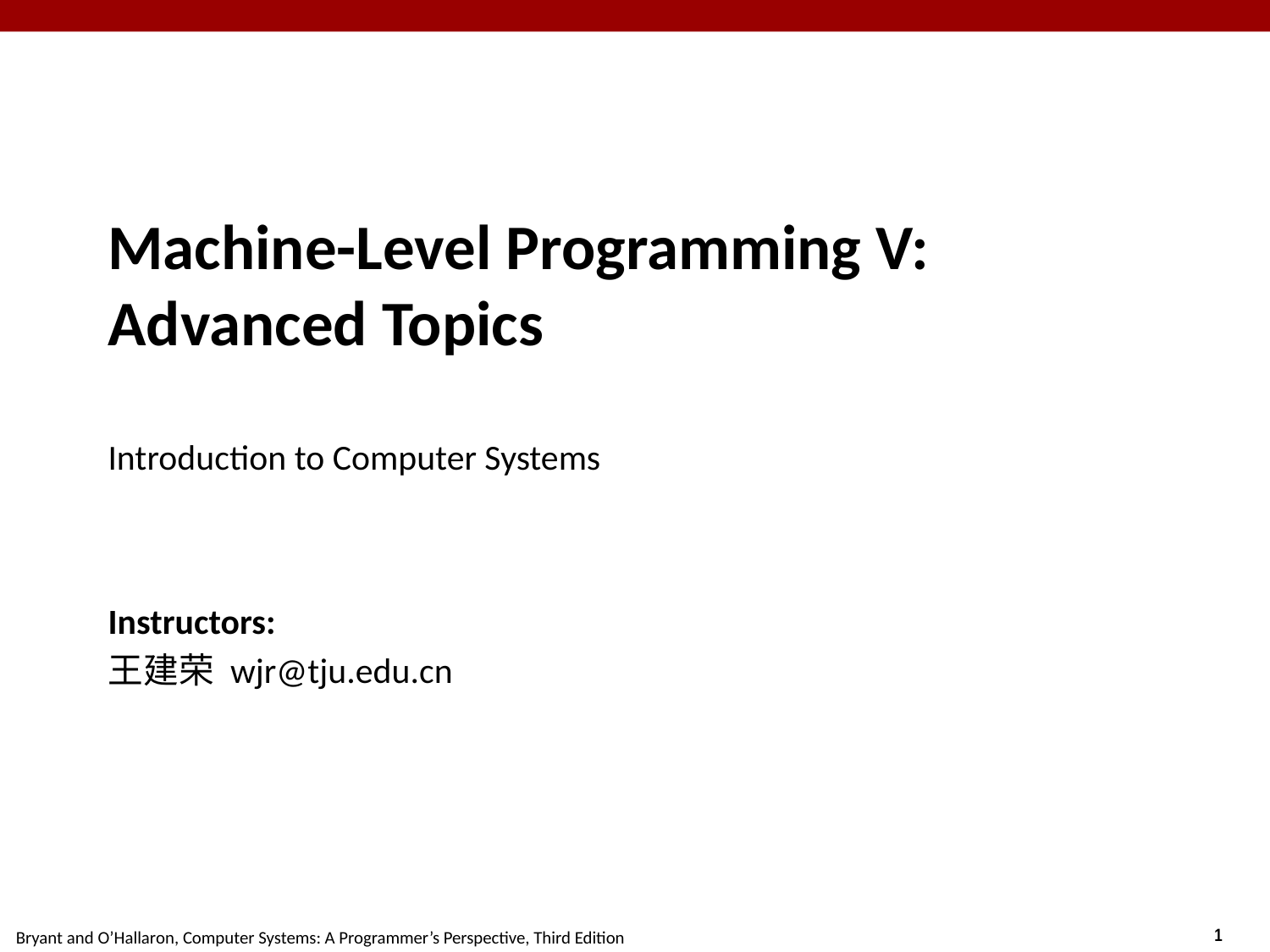

# Machine-Level Programming V: Advanced Topics Introduction to Computer Systems
Instructors:
王建荣 wjr@tju.edu.cn